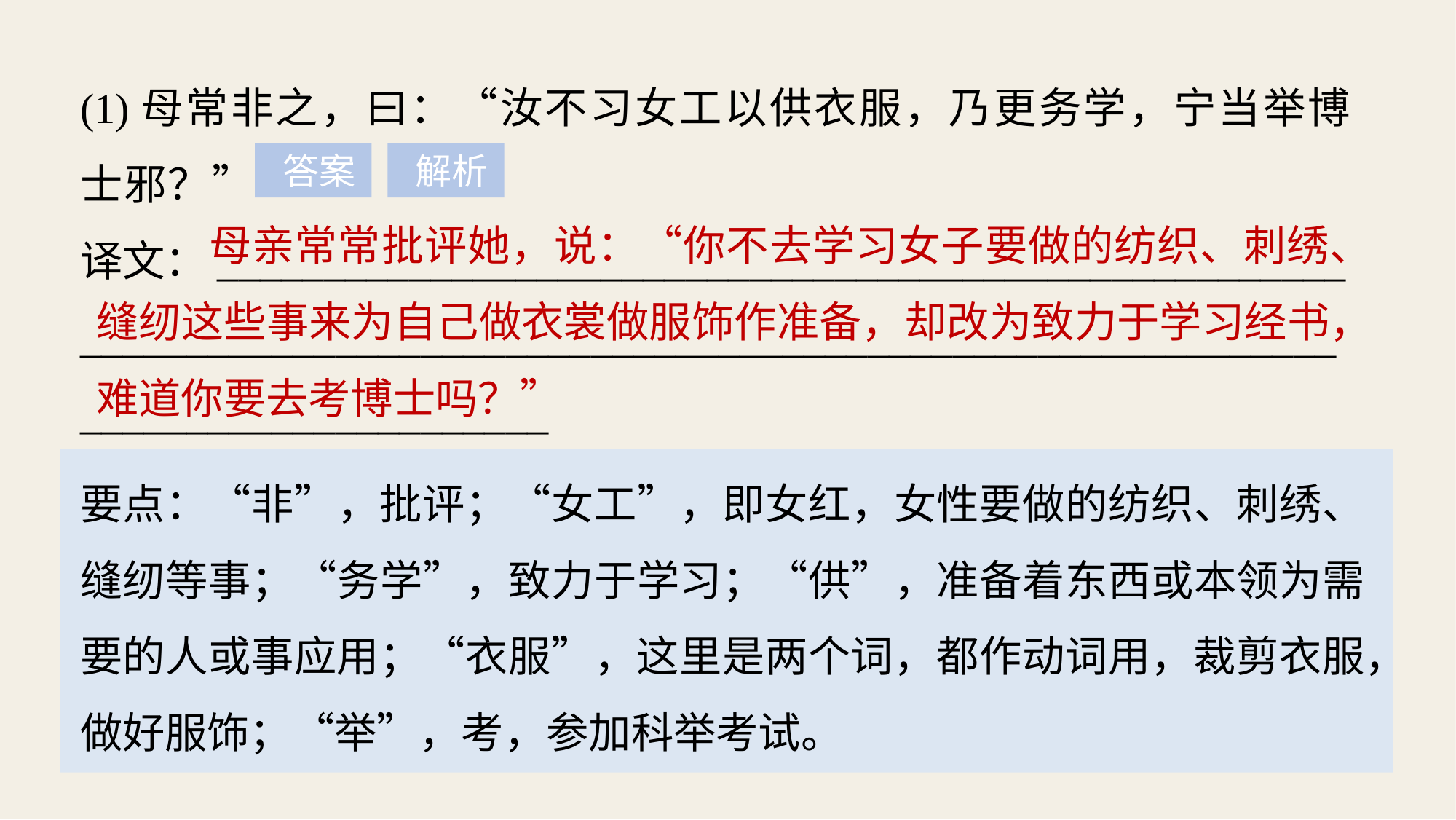

(1)母常非之，曰：“汝不习女工以供衣服，乃更务学，宁当举博士邪？”
译文：_____________________________________________________
_________________________________________________________________________________
 答案
 解析
          母亲常常批评她，说：“你不去学习女子要做的纺织、刺绣、缝纫这些事来为自己做衣裳做服饰作准备，却改为致力于学习经书，难道你要去考博士吗？”
要点：“非”，批评；“女工”，即女红，女性要做的纺织、刺绣、缝纫等事；“务学”，致力于学习；“供”，准备着东西或本领为需要的人或事应用；“衣服”，这里是两个词，都作动词用，裁剪衣服，做好服饰；“举”，考，参加科举考试。